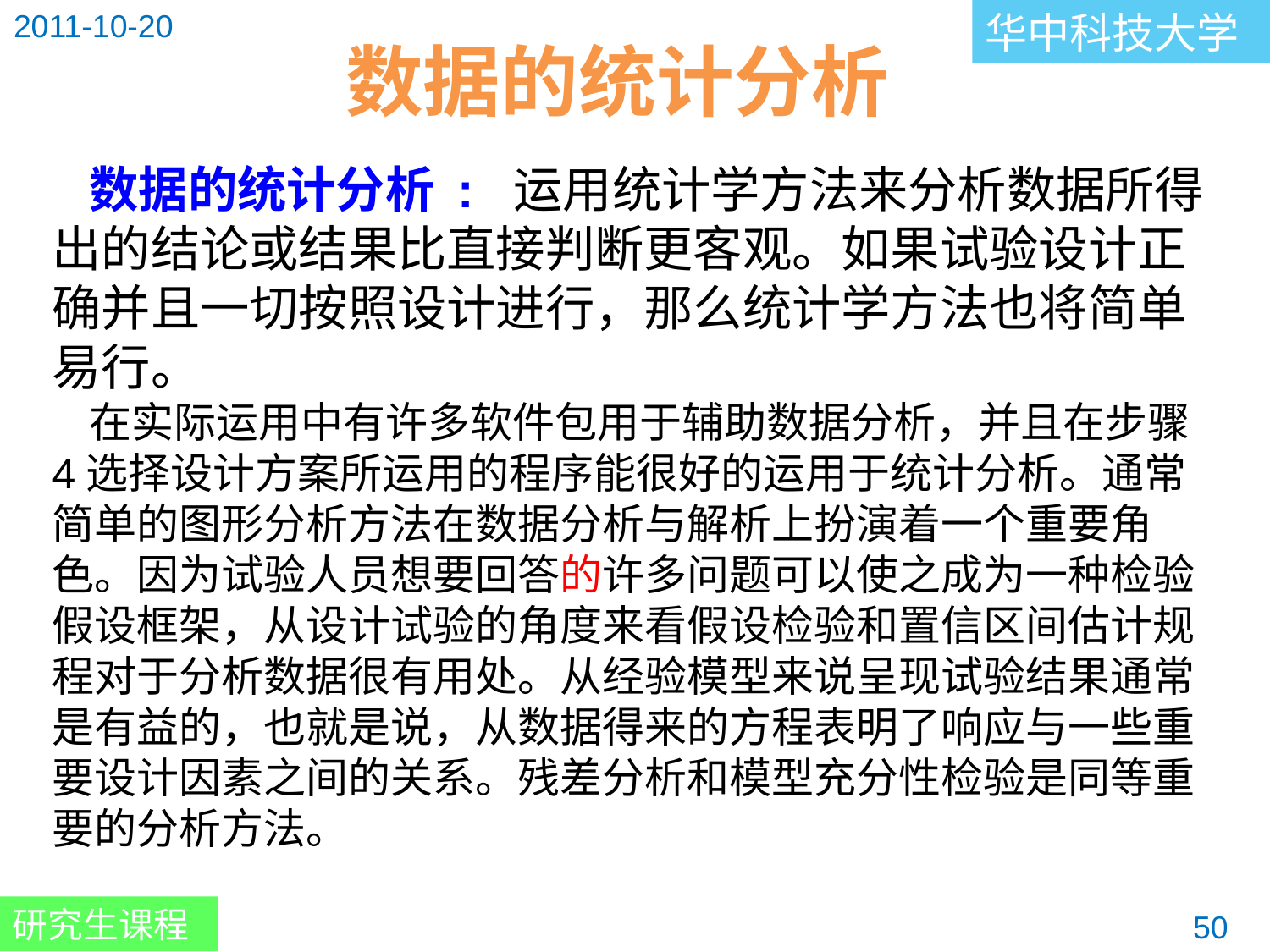

数据的统计分析
数据的统计分析 :  运用统计学方法来分析数据所得出的结论或结果比直接判断更客观。如果试验设计正确并且一切按照设计进行，那么统计学方法也将简单易行。
在实际运用中有许多软件包用于辅助数据分析，并且在步骤4选择设计方案所运用的程序能很好的运用于统计分析。通常简单的图形分析方法在数据分析与解析上扮演着一个重要角色。因为试验人员想要回答的许多问题可以使之成为一种检验假设框架，从设计试验的角度来看假设检验和置信区间估计规程对于分析数据很有用处。从经验模型来说呈现试验结果通常是有益的，也就是说，从数据得来的方程表明了响应与一些重要设计因素之间的关系。残差分析和模型充分性检验是同等重要的分析方法。